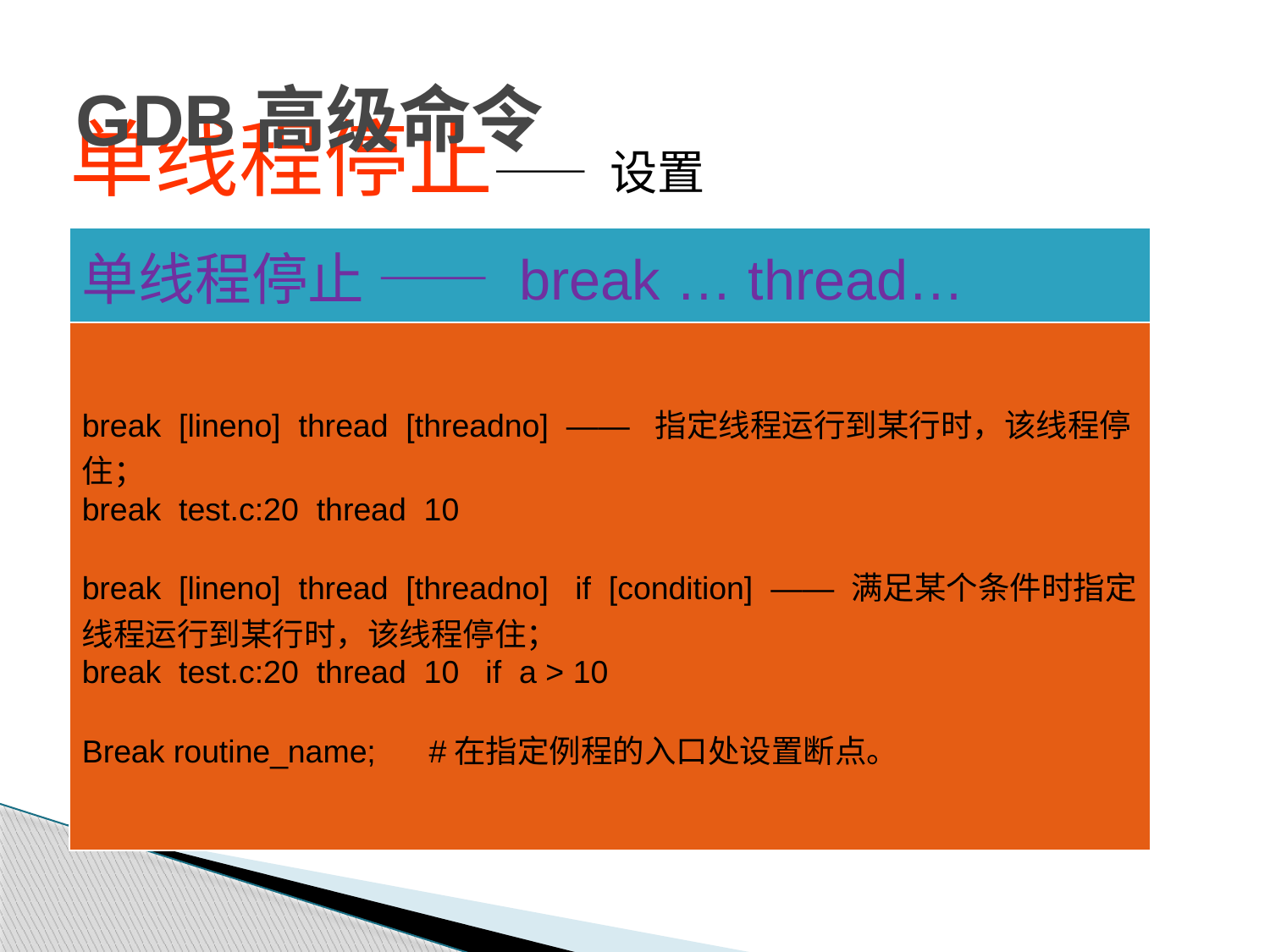

# GDB高级命令
单线程停止——  设置

| 单线程停止 —— break … thread… |
| --- |
| break [lineno] thread [threadno] —— 指定线程运行到某行时，该线程停住； break test.c:20 thread 10 break [lineno] thread [threadno] if [condition] —— 满足某个条件时指定线程运行到某行时，该线程停住； break test.c:20 thread 10 if a > 10 Break routine\_name; #在指定例程的入口处设置断点。 |